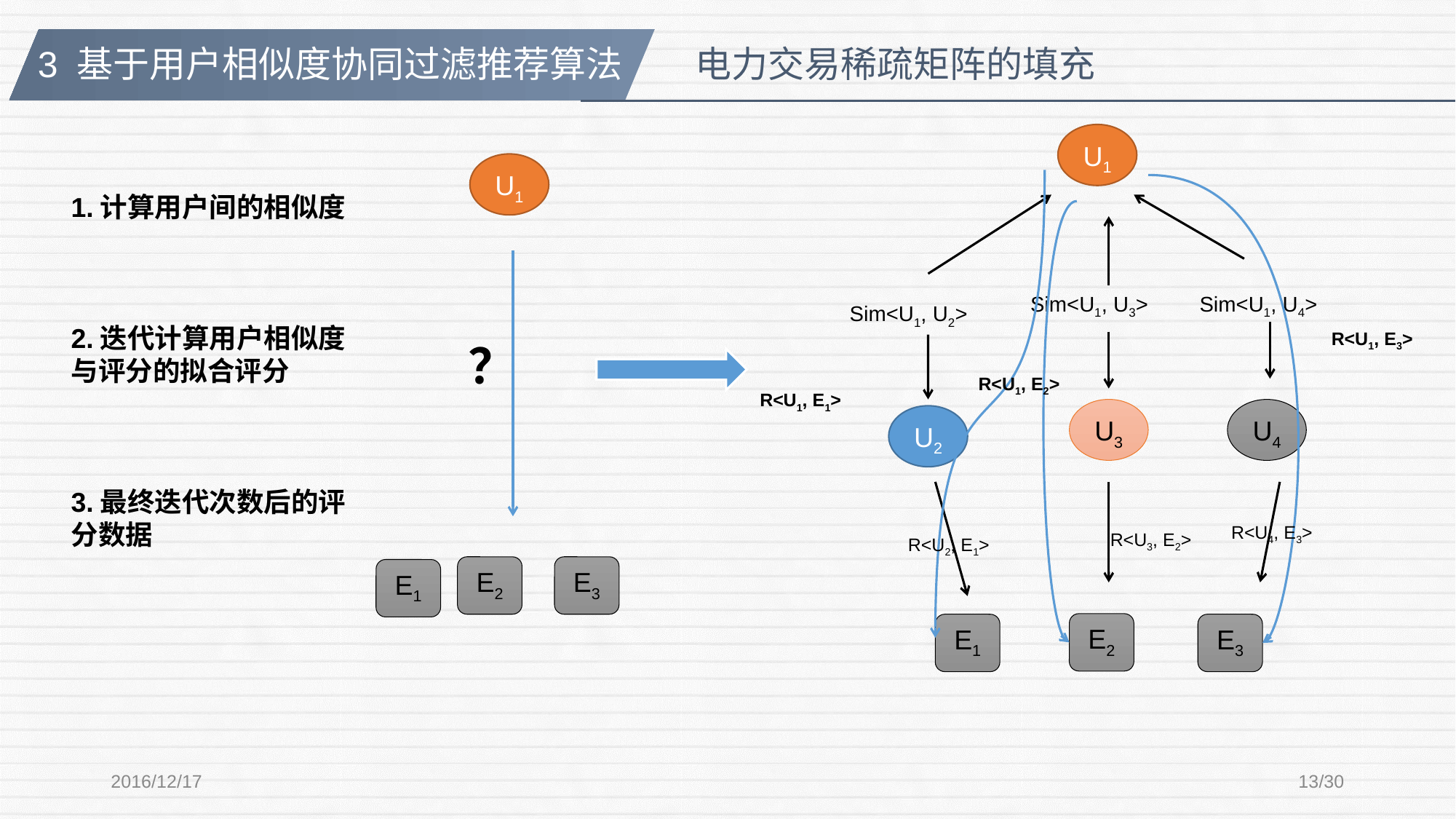

3 基于用户相似度协同过滤推荐算法
电力交易稀疏矩阵的填充
U1
U1
1.计算用户间的相似度

2.迭代计算用户相似度与评分的拟合评分

3.最终迭代次数后的评分数据
Sim<U1, U3>
Sim<U1, U4>
Sim<U1, U2>
R<U1, E3>
？

R<U1, E2>
R<U1, E1>
U3
U4
U2
R<U4, E3>
R<U3, E2>
R<U2, E1>
E2
E3
E1
E2
E1
E3
2016/12/17
13/30